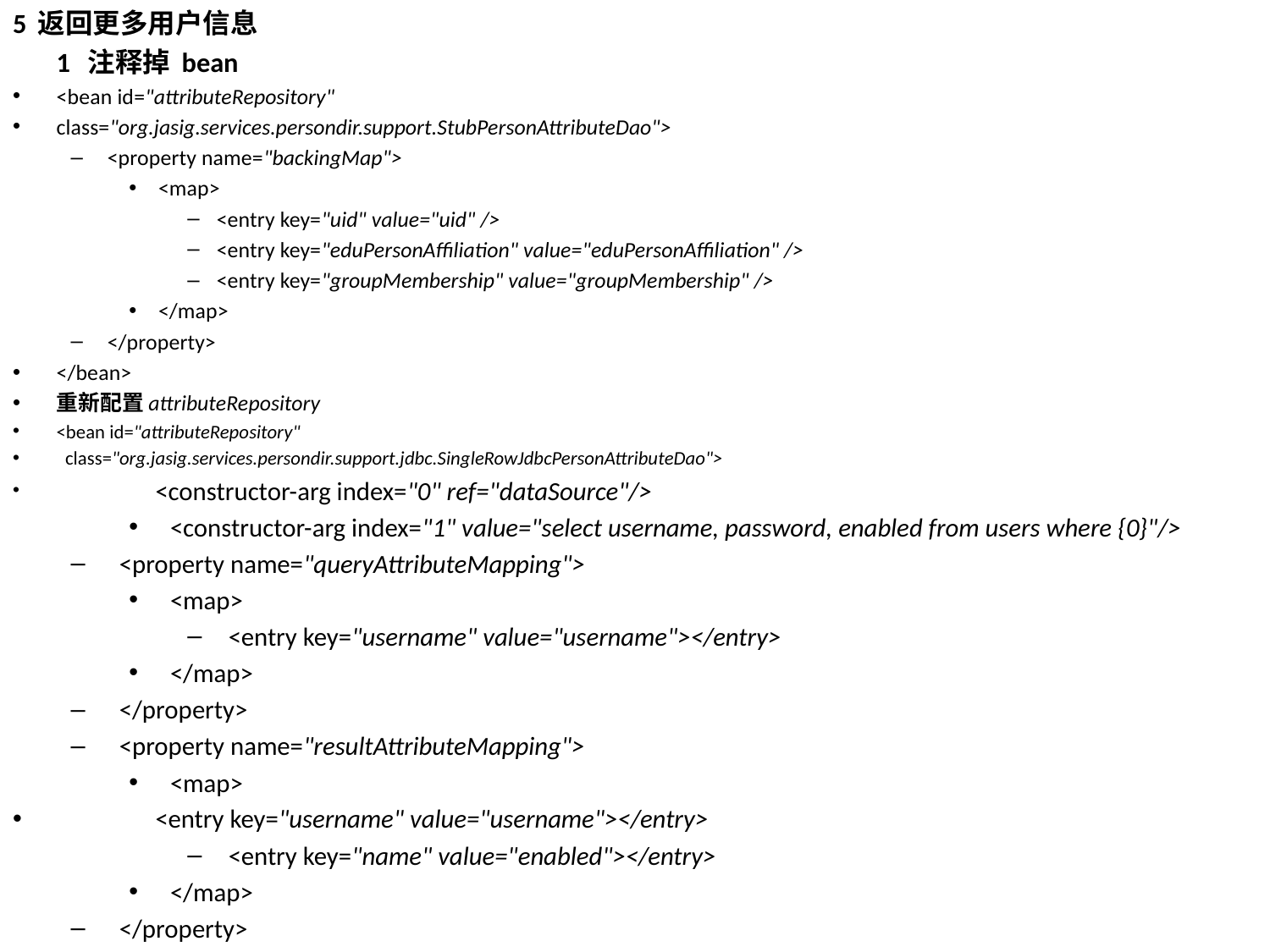

5 返回更多用户信息
	1  注释掉 bean
<bean id="attributeRepository"
class="org.jasig.services.persondir.support.StubPersonAttributeDao">
<property name="backingMap">
<map>
<entry key="uid" value="uid" />
<entry key="eduPersonAffiliation" value="eduPersonAffiliation" />
<entry key="groupMembership" value="groupMembership" />
</map>
</property>
</bean>
重新配置attributeRepository
<bean id="attributeRepository"
  class="org.jasig.services.persondir.support.jdbc.SingleRowJdbcPersonAttributeDao">
  	<constructor-arg index="0" ref="dataSource"/>
  <constructor-arg index="1" value="select username, password, enabled from users where {0}"/>
  <property name="queryAttributeMapping">
  <map>
  <entry key="username" value="username"></entry>
  </map>
  </property>
  <property name="resultAttributeMapping">
  <map>
  		<entry key="username" value="username"></entry>
  <entry key="name" value="enabled"></entry>
  </map>
  </property>
</bean>